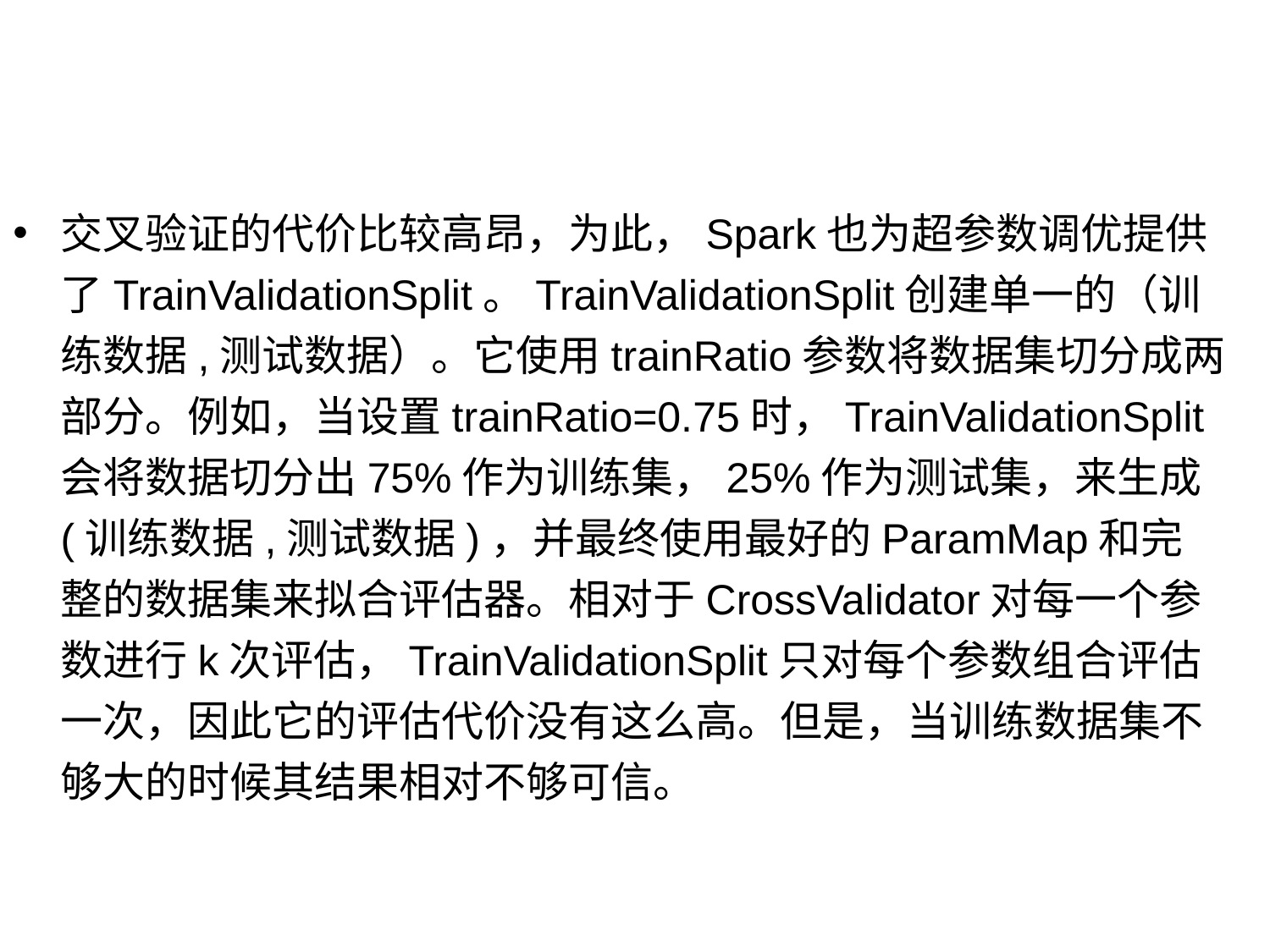

9.11.1 模型选择工具
交叉验证的代价比较高昂，为此，Spark也为超参数调优提供了TrainValidationSplit。TrainValidationSplit创建单一的（训练数据,测试数据）。它使用trainRatio参数将数据集切分成两部分。例如，当设置trainRatio=0.75时，TrainValidationSplit会将数据切分出75%作为训练集，25%作为测试集，来生成(训练数据,测试数据)，并最终使用最好的ParamMap和完整的数据集来拟合评估器。相对于CrossValidator对每一个参数进行k次评估，TrainValidationSplit只对每个参数组合评估一次，因此它的评估代价没有这么高。但是，当训练数据集不够大的时候其结果相对不够可信。